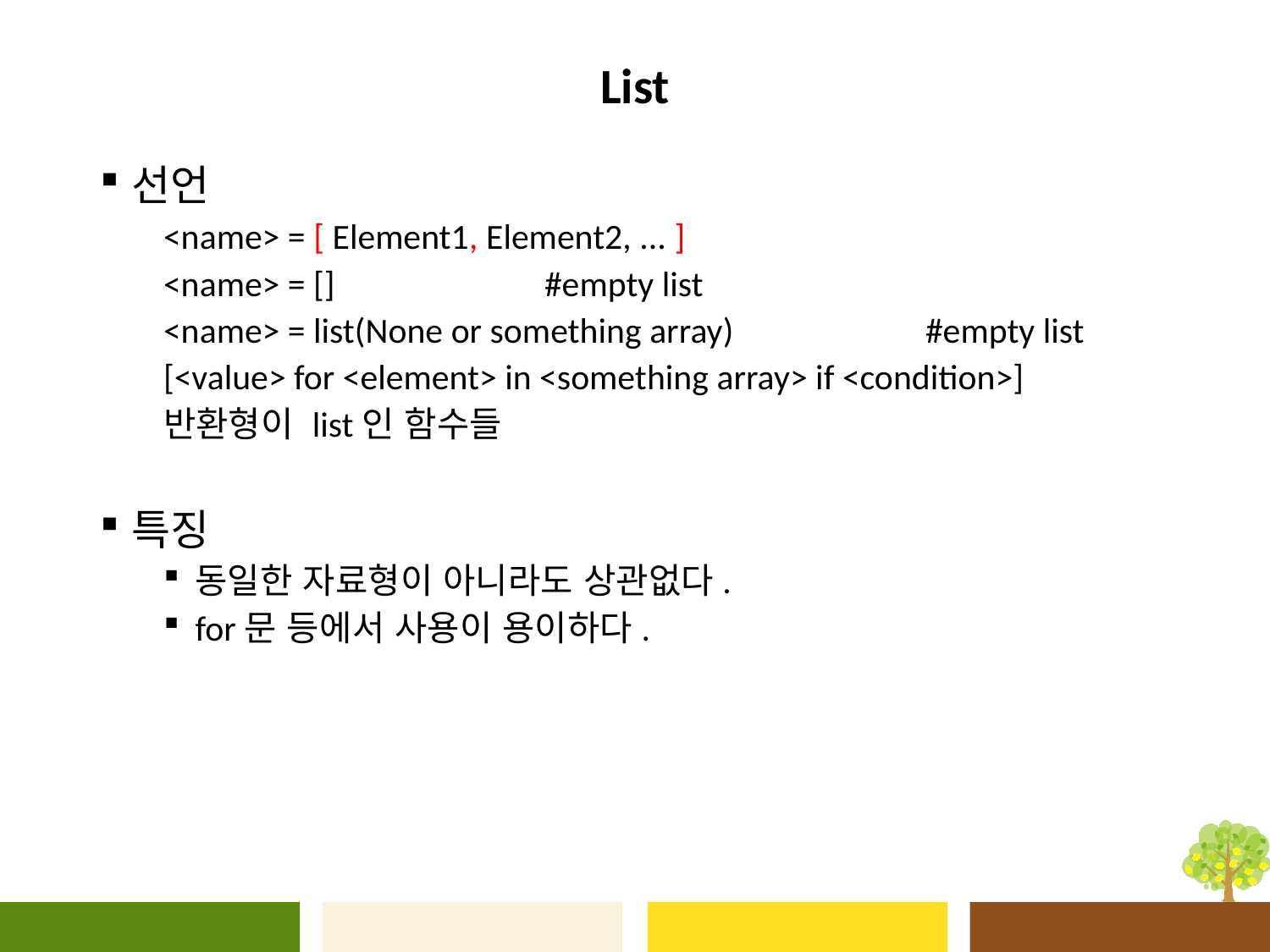

# List
선언
<name> = [ Element1, Element2, ... ]
<name> = [] 		#empty list
<name> = list(None or something array)		#empty list
[<value> for <element> in <something array> if <condition>]
반환형이 list인 함수들

특징
동일한 자료형이 아니라도 상관없다.
for문 등에서 사용이 용이하다.